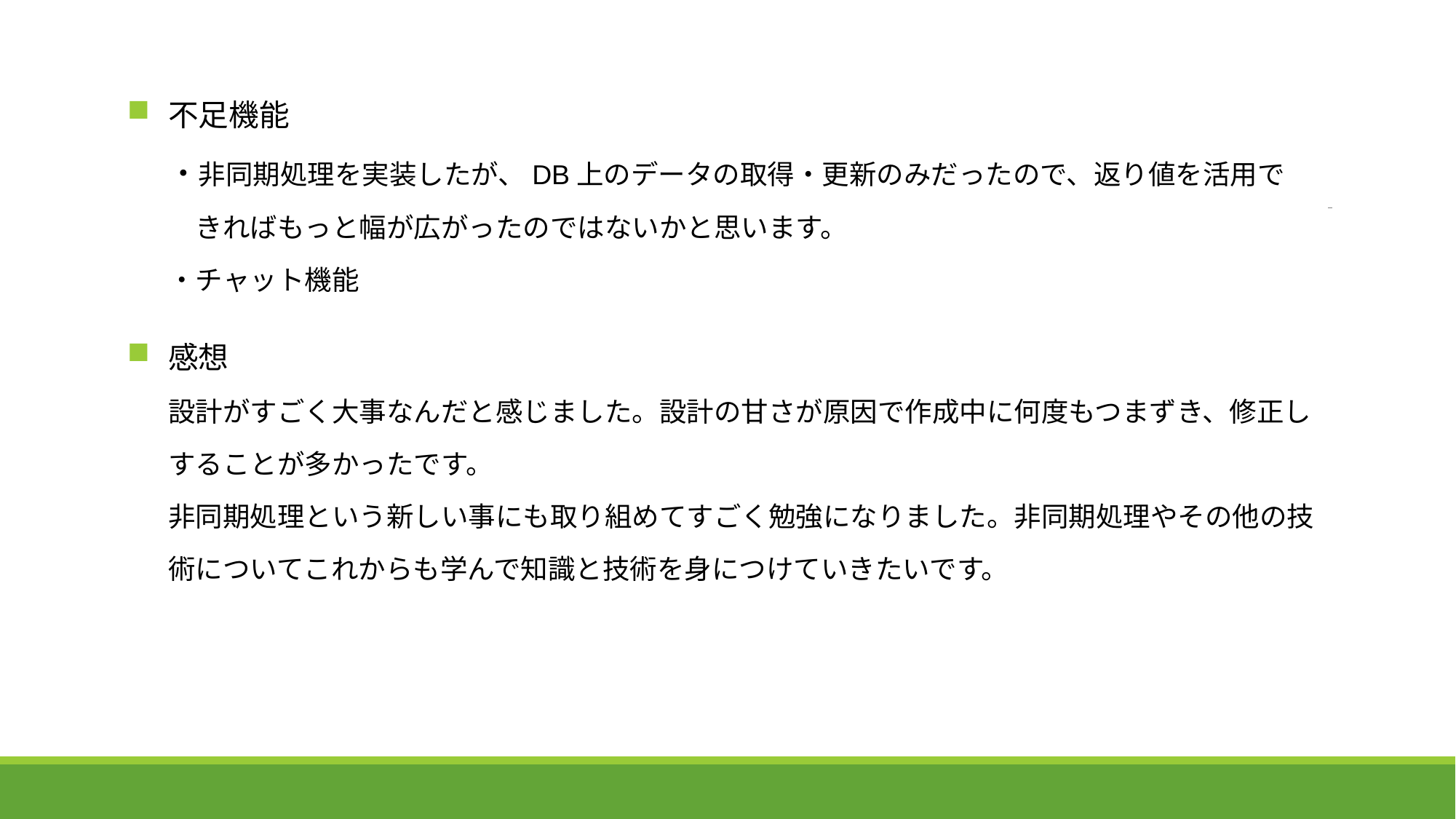

不足機能
・非同期処理を実装したが、DB上のデータの取得・更新のみだったので、返り値を活用で
　きればもっと幅が広がったのではないかと思います。
・チャット機能
感想
設計がすごく大事なんだと感じました。設計の甘さが原因で作成中に何度もつまずき、修正しすることが多かったです。
非同期処理という新しい事にも取り組めてすごく勉強になりました。非同期処理やその他の技術についてこれからも学んで知識と技術を身につけていきたいです。